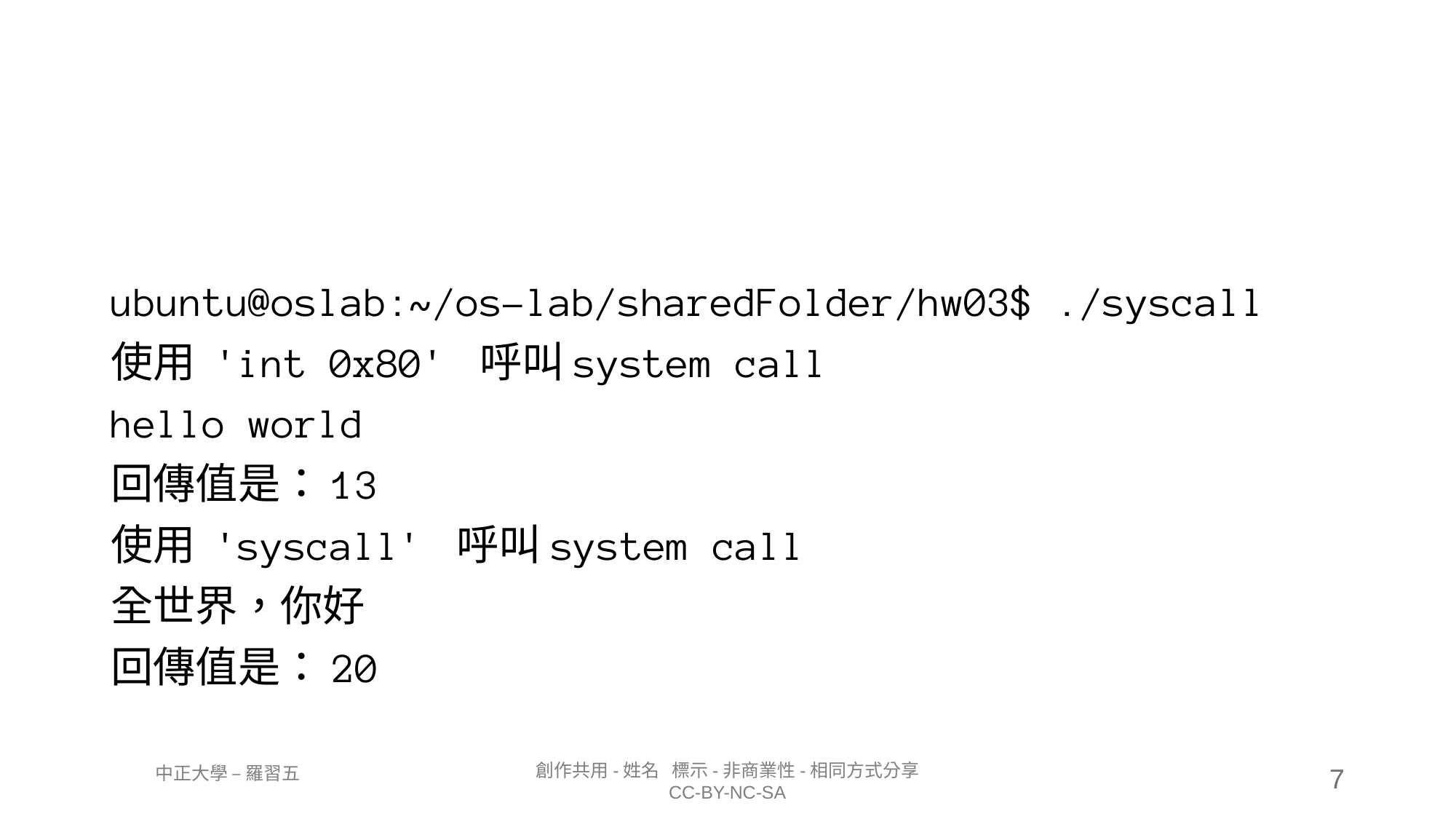

#
ubuntu@oslab:~/os-lab/sharedFolder/hw03$ ./syscall
使用 'int 0x80' 呼叫system call
hello world
回傳值是：13
使用 'syscall' 呼叫system call
全世界，你好
回傳值是：20